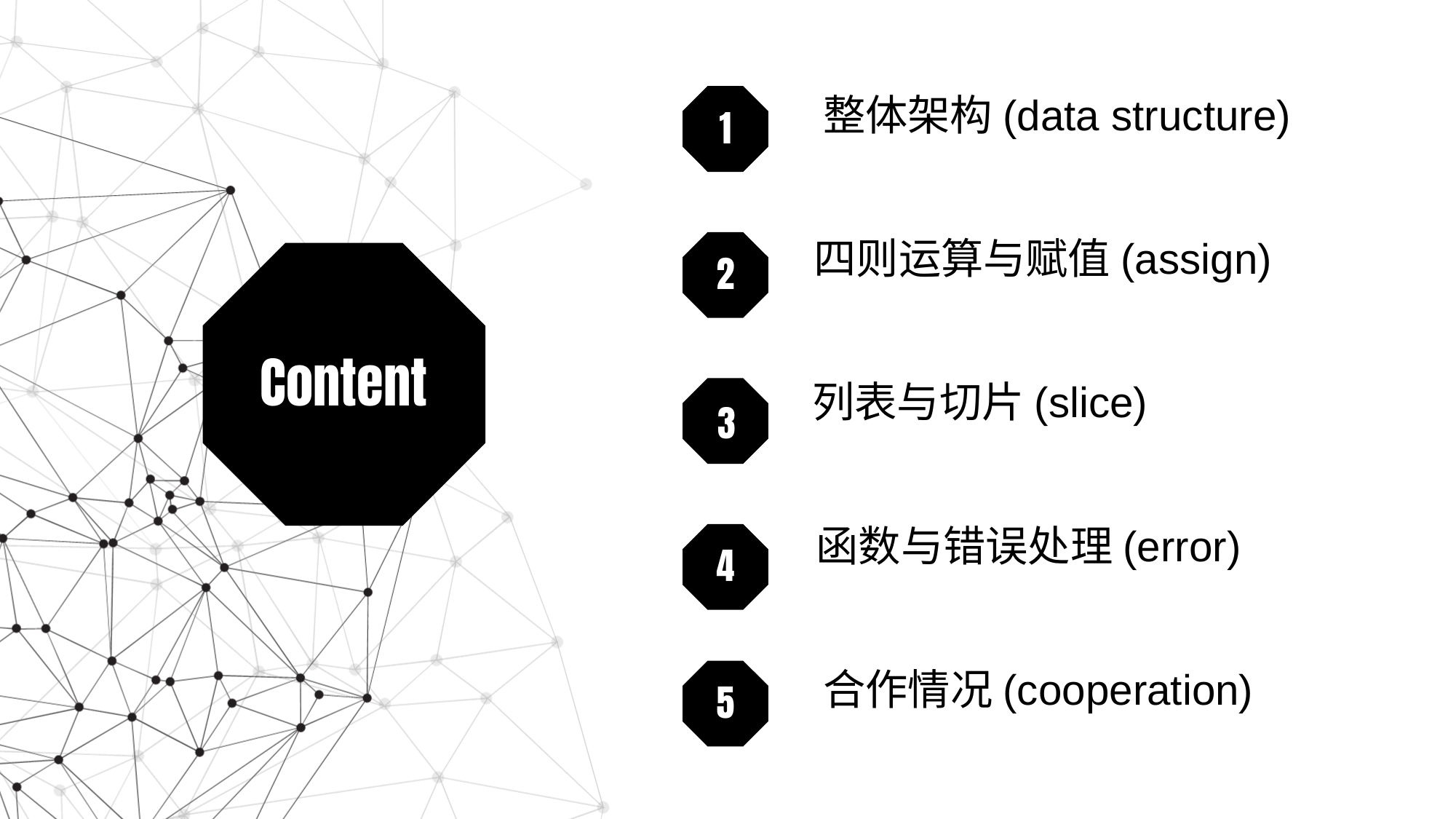

整体架构(data structure)
1
四则运算与赋值(assign)
2
Content
列表与切片(slice)

3
函数与错误处理(error)
4
合作情况(cooperation)
5